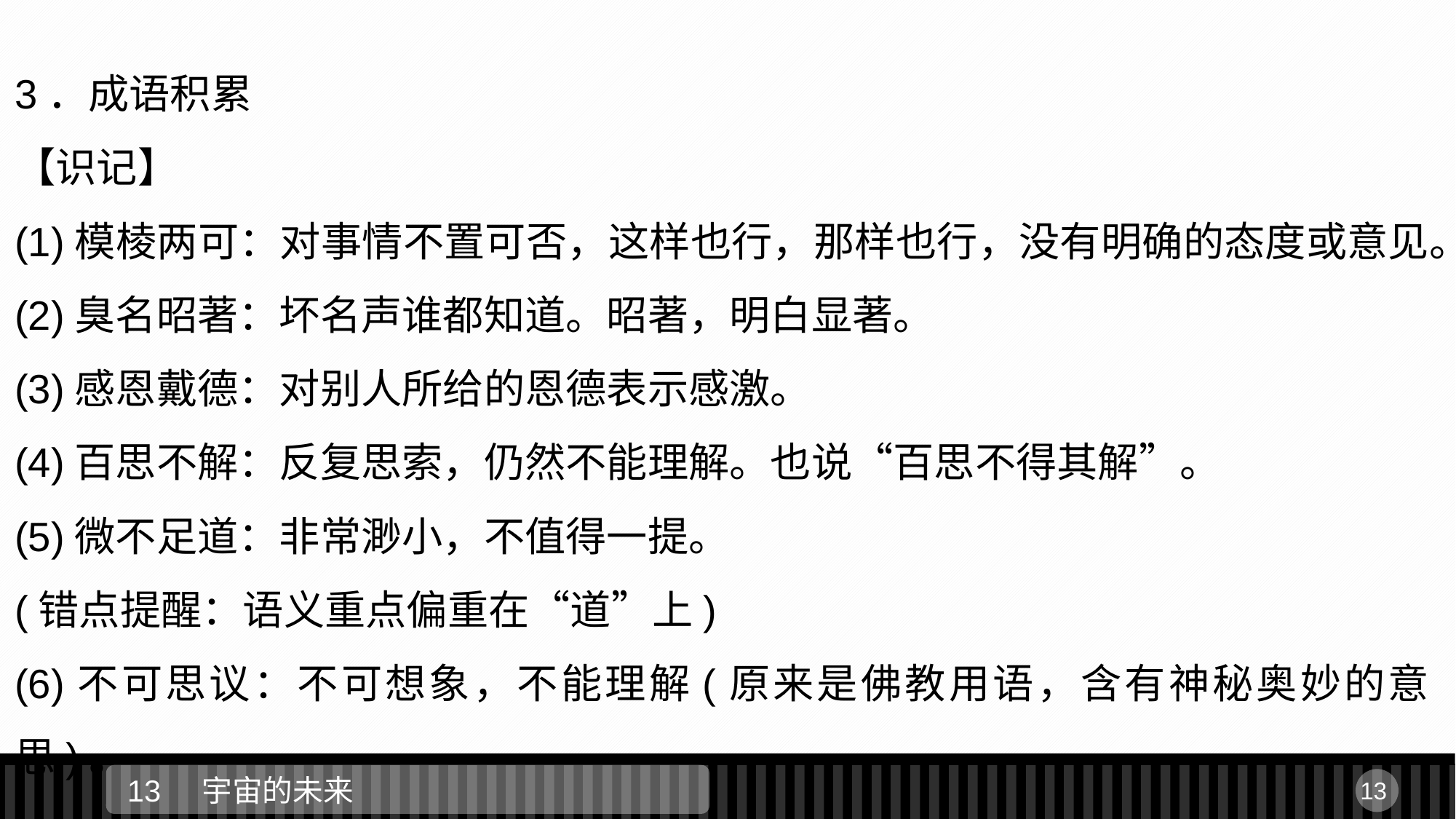

3．成语积累
【识记】
(1)模棱两可：对事情不置可否，这样也行，那样也行，没有明确的态度或意见。
(2)臭名昭著：坏名声谁都知道。昭著，明白显著。
(3)感恩戴德：对别人所给的恩德表示感激。
(4)百思不解：反复思索，仍然不能理解。也说“百思不得其解”。
(5)微不足道：非常渺小，不值得一提。
(错点提醒：语义重点偏重在“道”上)
(6)不可思议：不可想象，不能理解(原来是佛教用语，含有神秘奥妙的意思)。